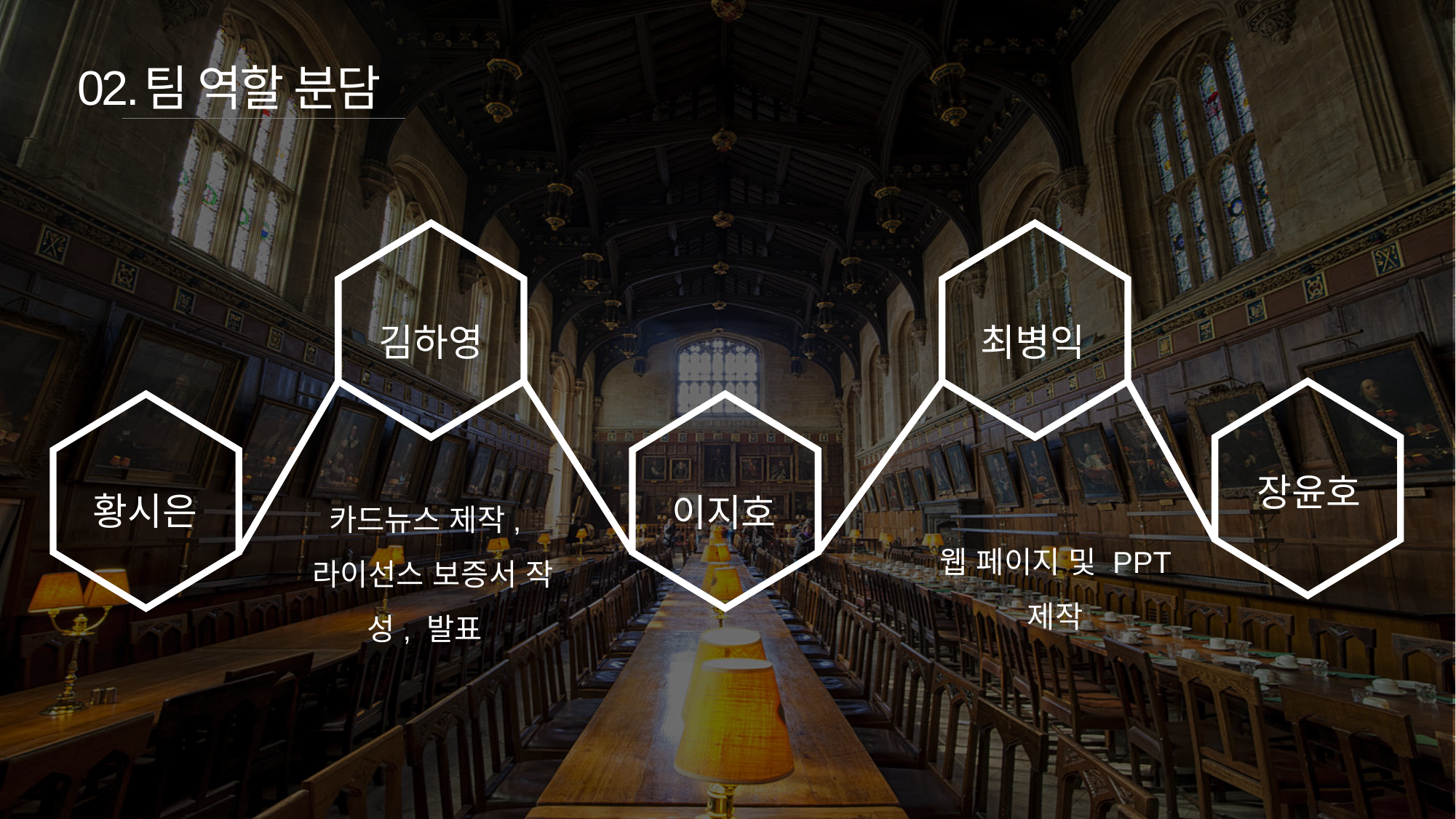

02.
팀 역할 분담

김하영
최병익

장윤호
황시은
이지호
카드뉴스 제작,
 라이선스 보증서 작성, 발표
웹 페이지 및 PPT 제작